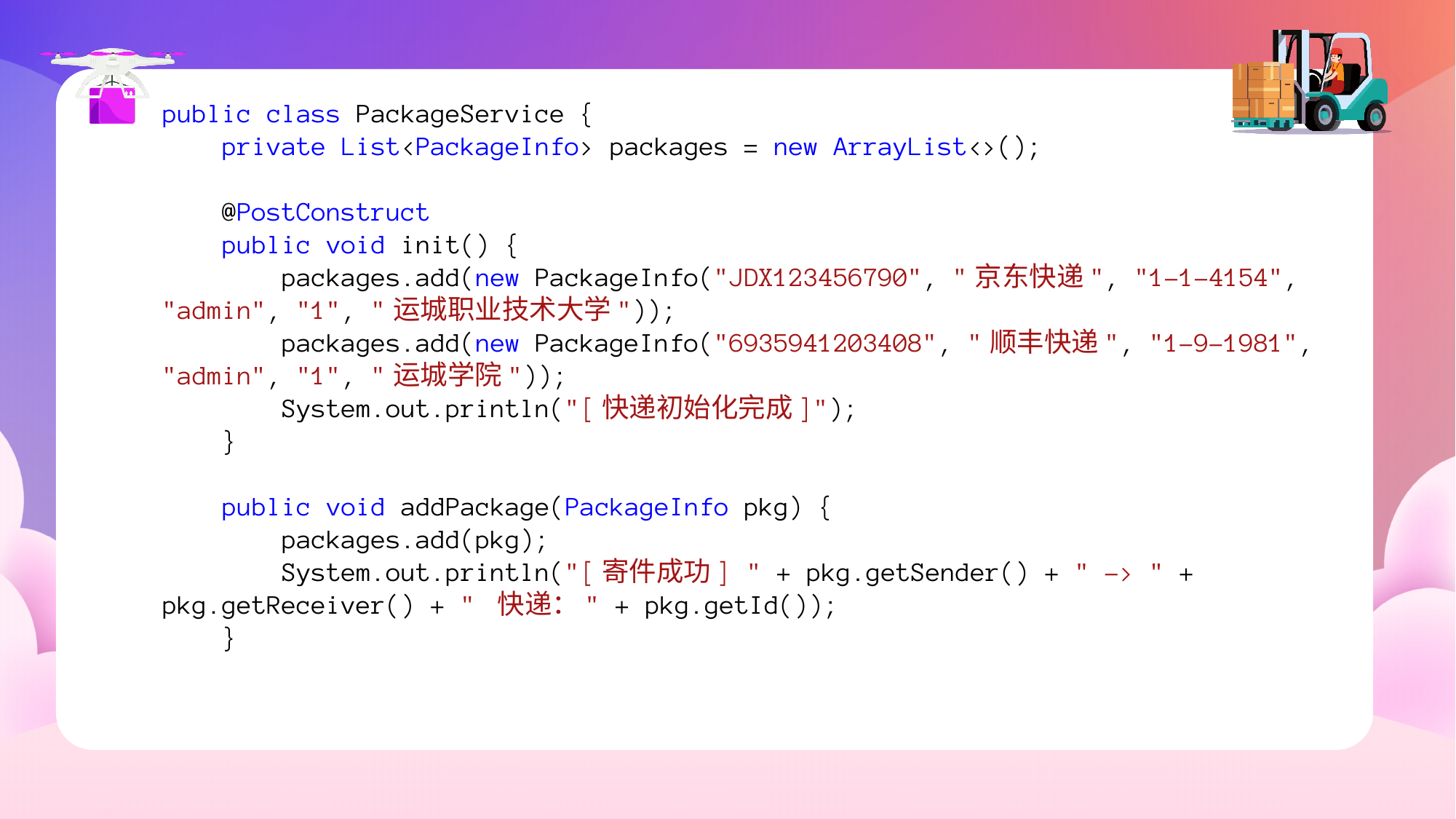

public class PackageService {
    private List<PackageInfo> packages = new ArrayList<>();
    @PostConstruct
    public void init() {
        packages.add(new PackageInfo("JDX123456790", "京东快递", "1-1-4154", "admin", "1", "运城职业技术大学"));
        packages.add(new PackageInfo("6935941203408", "顺丰快递", "1-9-1981", "admin", "1", "运城学院"));
        System.out.println("[快递初始化完成]");
    }
    public void addPackage(PackageInfo pkg) {
        packages.add(pkg);
        System.out.println("[寄件成功] " + pkg.getSender() + " -> " + pkg.getReceiver() + " 快递：" + pkg.getId());
    }